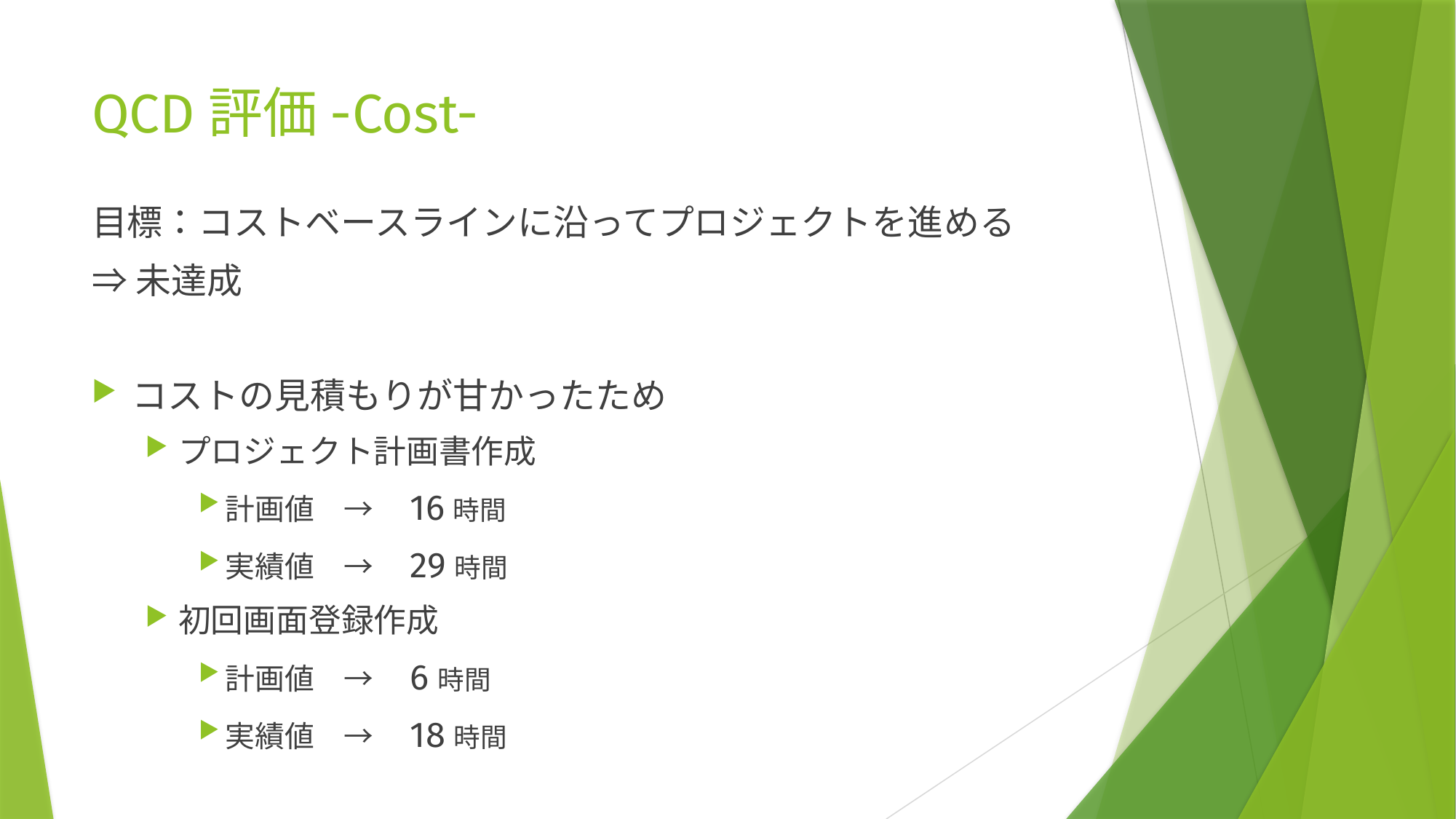

# QCD評価-Cost-
目標：コストベースラインに沿ってプロジェクトを進める
⇒未達成

コストの見積もりが甘かったため
プロジェクト計画書作成
計画値　→　16時間
実績値　→　29時間
初回画面登録作成
計画値　→　6時間
実績値　→　18時間